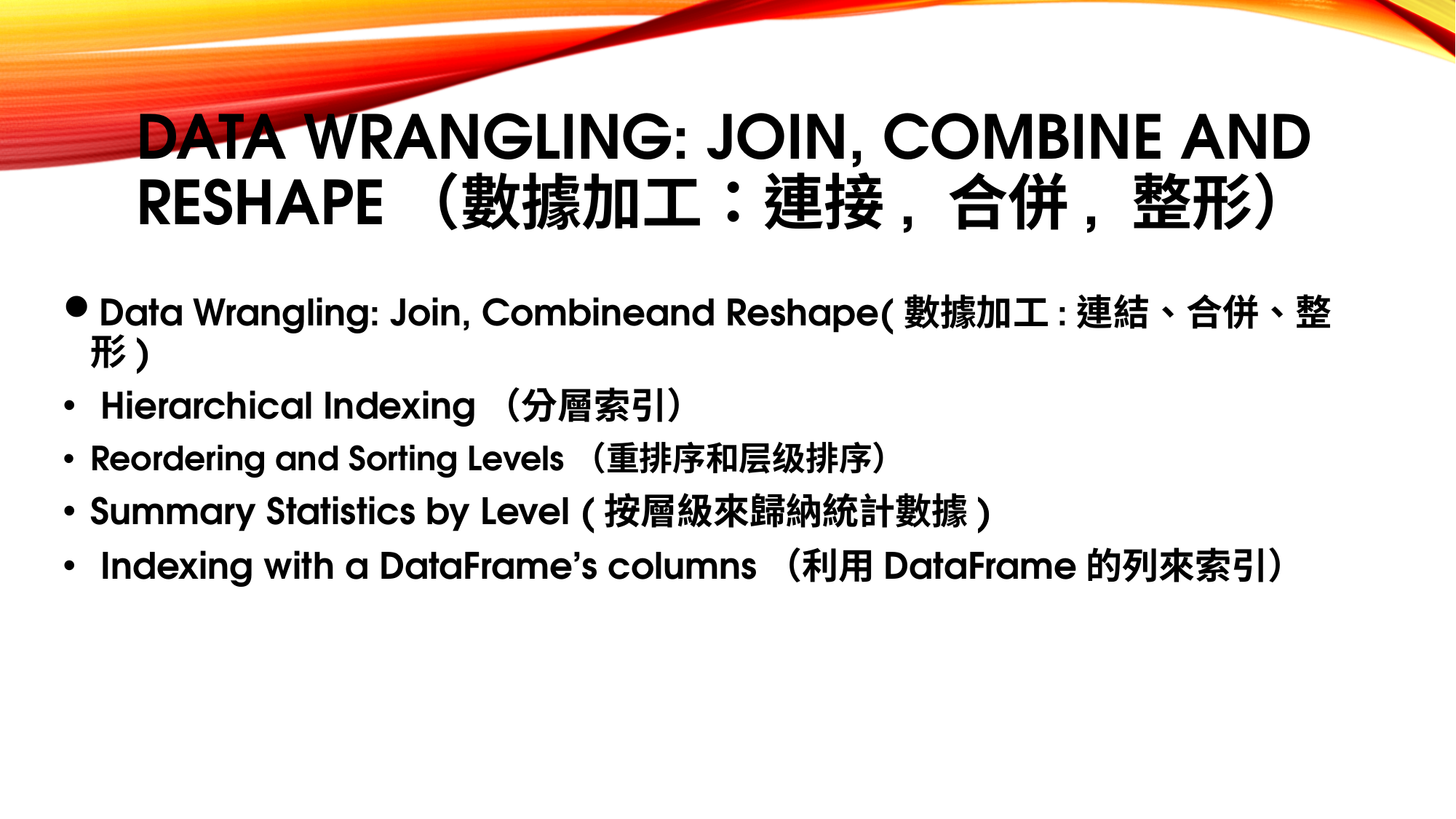

# Data Wrangling: Join, Combine and Reshape（數據加工：連接, 合併, 整形）
Data Wrangling: Join, Combineand Reshape(數據加工:連結、合併、整形)
 Hierarchical Indexing（分層索引）
Reordering and Sorting Levels（重排序和层级排序）
Summary Statistics by Level (按層級來歸納統計數據)
 Indexing with a DataFrame’s columns（利用DataFrame的列來索引）